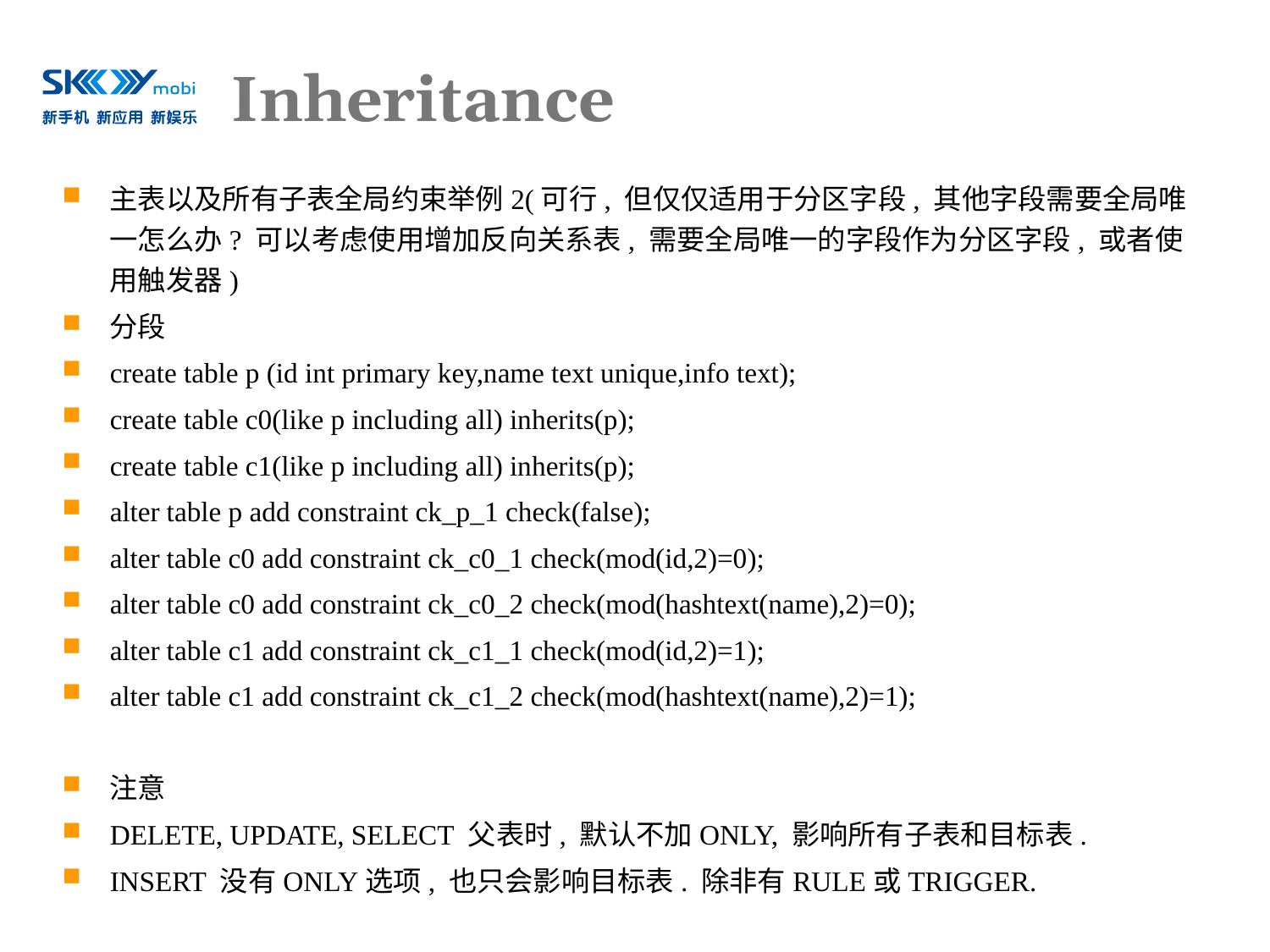

# Inheritance
主表以及所有子表全局约束举例2(可行, 但仅仅适用于分区字段, 其他字段需要全局唯一怎么办? 可以考虑使用增加反向关系表, 需要全局唯一的字段作为分区字段, 或者使用触发器)
分段
create table p (id int primary key,name text unique,info text);
create table c0(like p including all) inherits(p);
create table c1(like p including all) inherits(p);
alter table p add constraint ck_p_1 check(false);
alter table c0 add constraint ck_c0_1 check(mod(id,2)=0);
alter table c0 add constraint ck_c0_2 check(mod(hashtext(name),2)=0);
alter table c1 add constraint ck_c1_1 check(mod(id,2)=1);
alter table c1 add constraint ck_c1_2 check(mod(hashtext(name),2)=1);

注意
DELETE, UPDATE, SELECT 父表时, 默认不加ONLY, 影响所有子表和目标表.
INSERT 没有ONLY选项, 也只会影响目标表. 除非有RULE或TRIGGER.